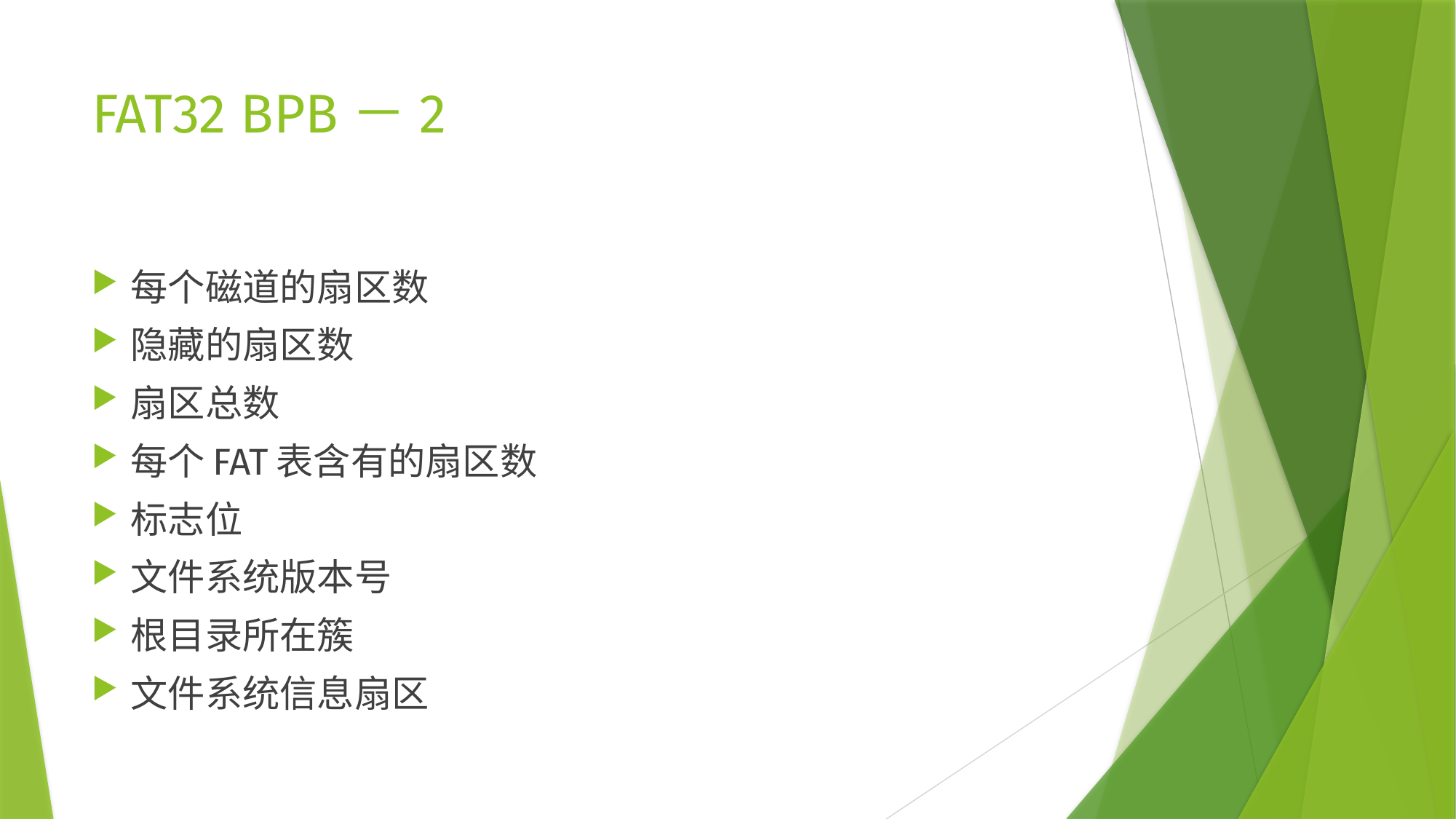

# FAT32 BPB－2
每个磁道的扇区数
隐藏的扇区数
扇区总数
每个FAT表含有的扇区数
标志位
文件系统版本号
根目录所在簇
文件系统信息扇区